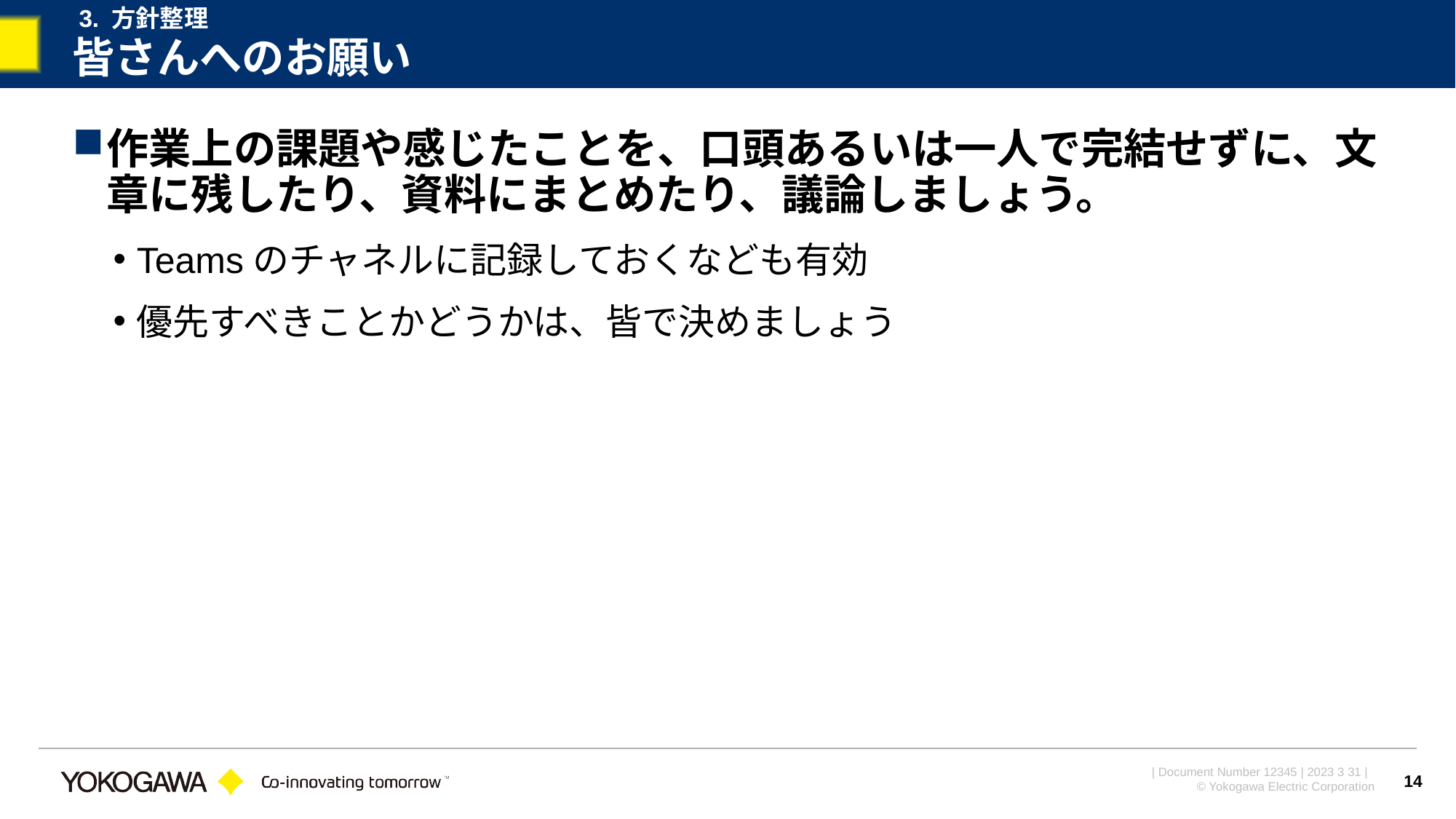

3. 方針整理
# 皆さんへのお願い
作業上の課題や感じたことを、口頭あるいは一人で完結せずに、文章に残したり、資料にまとめたり、議論しましょう。
Teamsのチャネルに記録しておくなども有効
優先すべきことかどうかは、皆で決めましょう
14